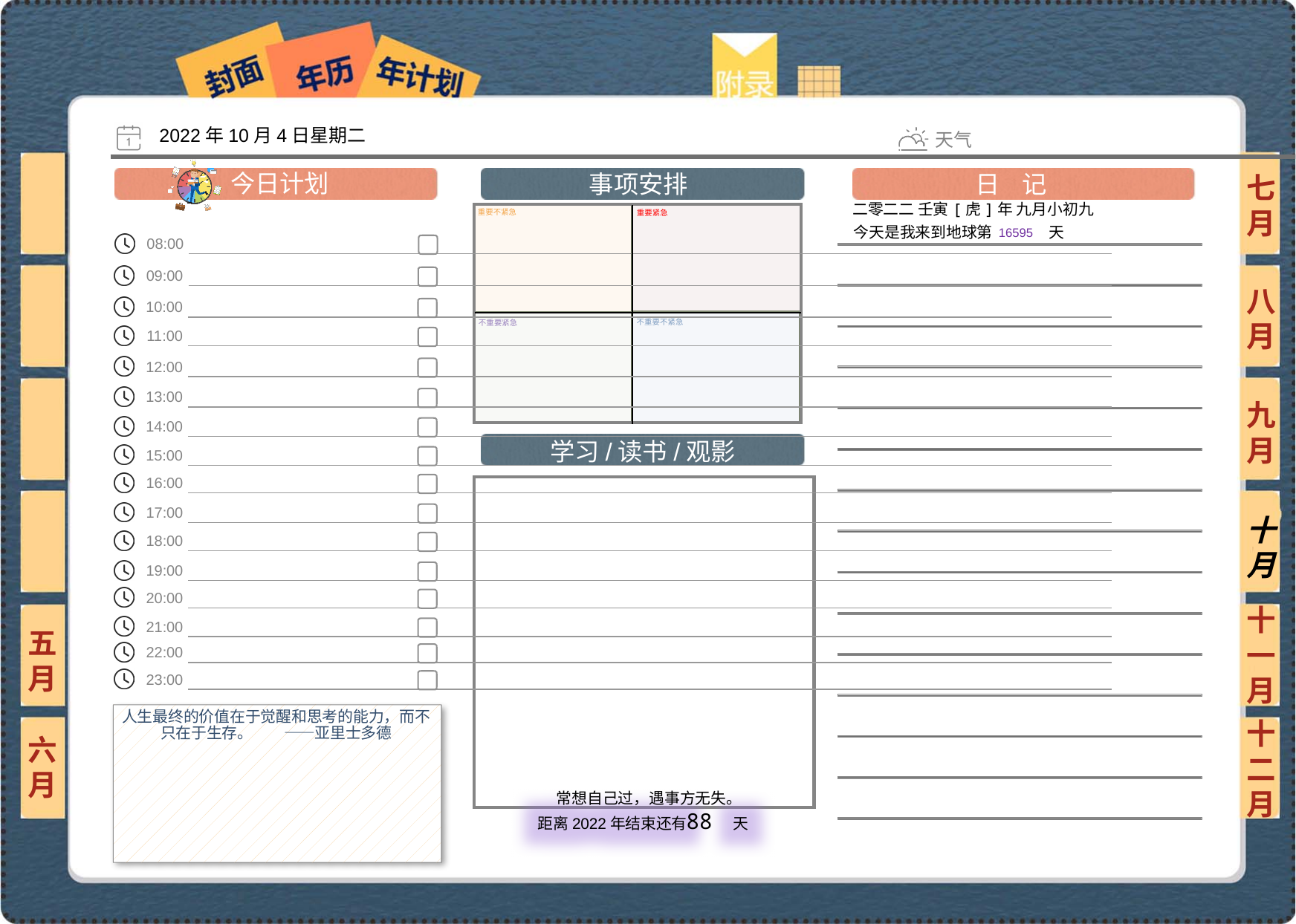

2022年10月4日星期二
七月
二零二二 壬寅[虎]年 九月小初九
16595
八月
九月
十月
十一月
五月
人生最终的价值在于觉醒和思考的能力，而不只在于生存。　　——亚里士多德

六月
十二月
88
 常想自己过，遇事方无失。